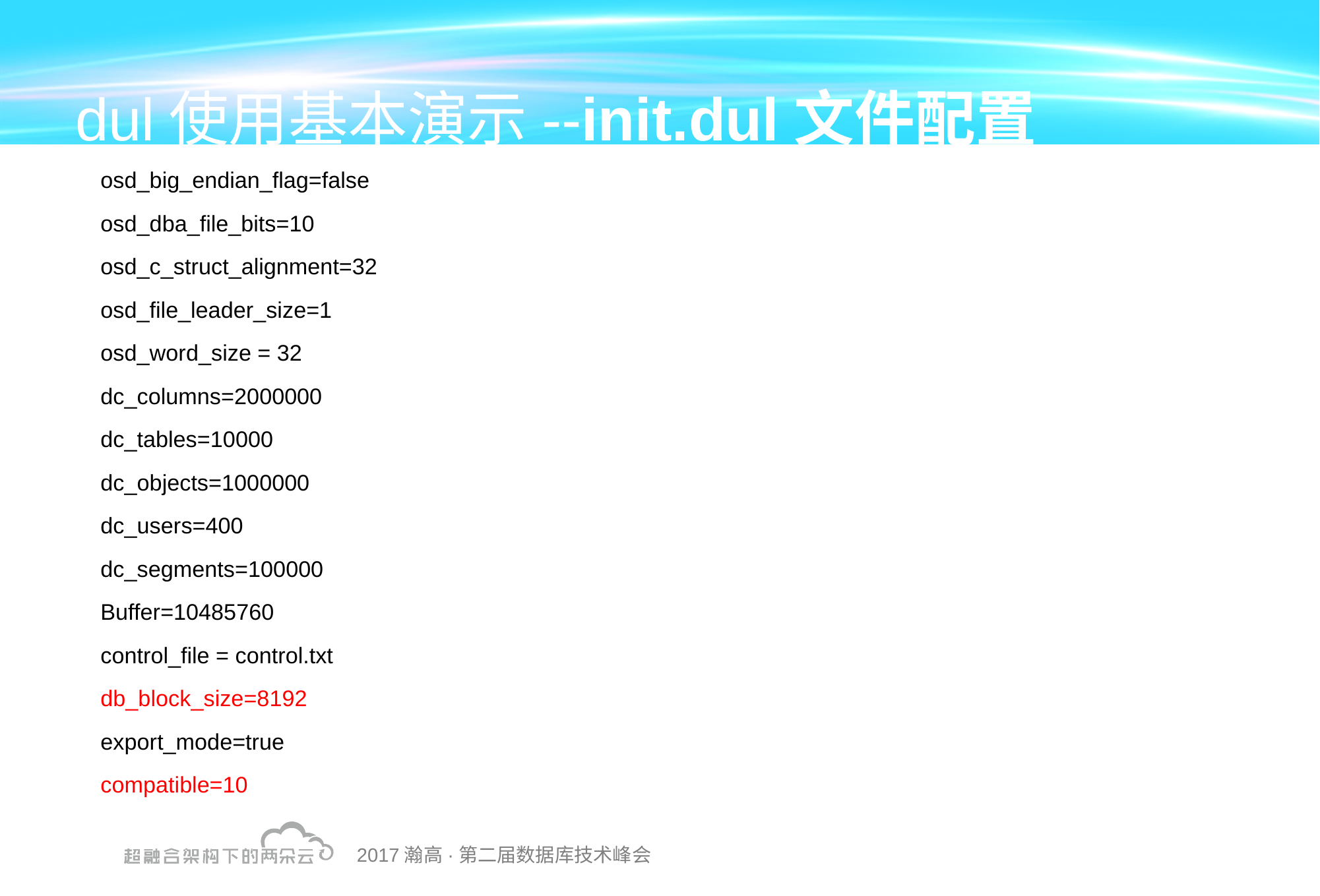

# dul使用基本演示--init.dul文件配置
osd_big_endian_flag=false
osd_dba_file_bits=10
osd_c_struct_alignment=32
osd_file_leader_size=1
osd_word_size = 32
dc_columns=2000000
dc_tables=10000
dc_objects=1000000
dc_users=400
dc_segments=100000
Buffer=10485760
control_file = control.txt
db_block_size=8192
export_mode=true
compatible=10